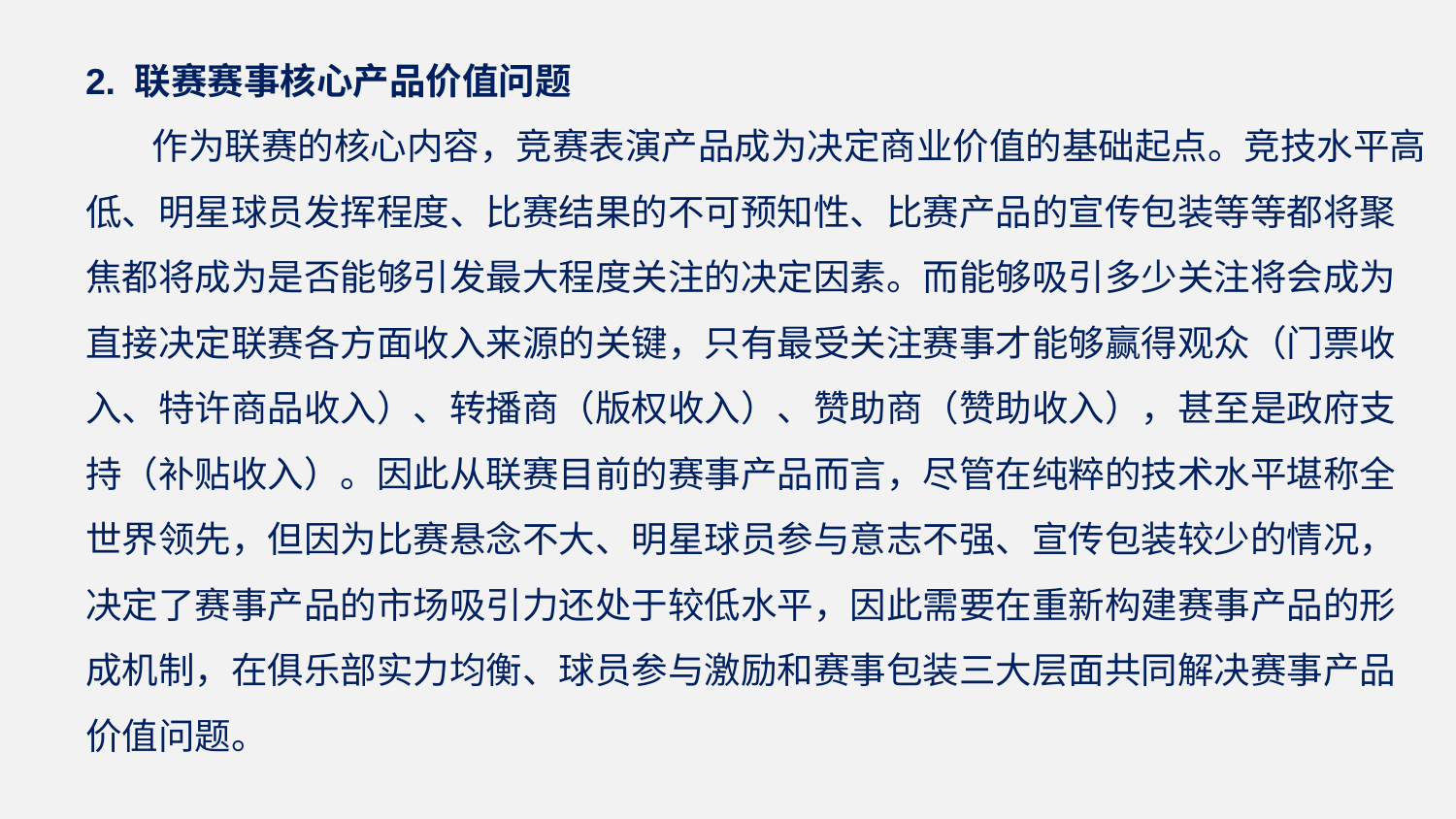

2. 联赛赛事核心产品价值问题
       作为联赛的核心内容，竞赛表演产品成为决定商业价值的基础起点。竞技水平高低、明星球员发挥程度、比赛结果的不可预知性、比赛产品的宣传包装等等都将聚焦都将成为是否能够引发最大程度关注的决定因素。而能够吸引多少关注将会成为直接决定联赛各方面收入来源的关键，只有最受关注赛事才能够赢得观众（门票收入、特许商品收入）、转播商（版权收入）、赞助商（赞助收入），甚至是政府支持（补贴收入）。因此从联赛目前的赛事产品而言，尽管在纯粹的技术水平堪称全世界领先，但因为比赛悬念不大、明星球员参与意志不强、宣传包装较少的情况，决定了赛事产品的市场吸引力还处于较低水平，因此需要在重新构建赛事产品的形成机制，在俱乐部实力均衡、球员参与激励和赛事包装三大层面共同解决赛事产品价值问题。